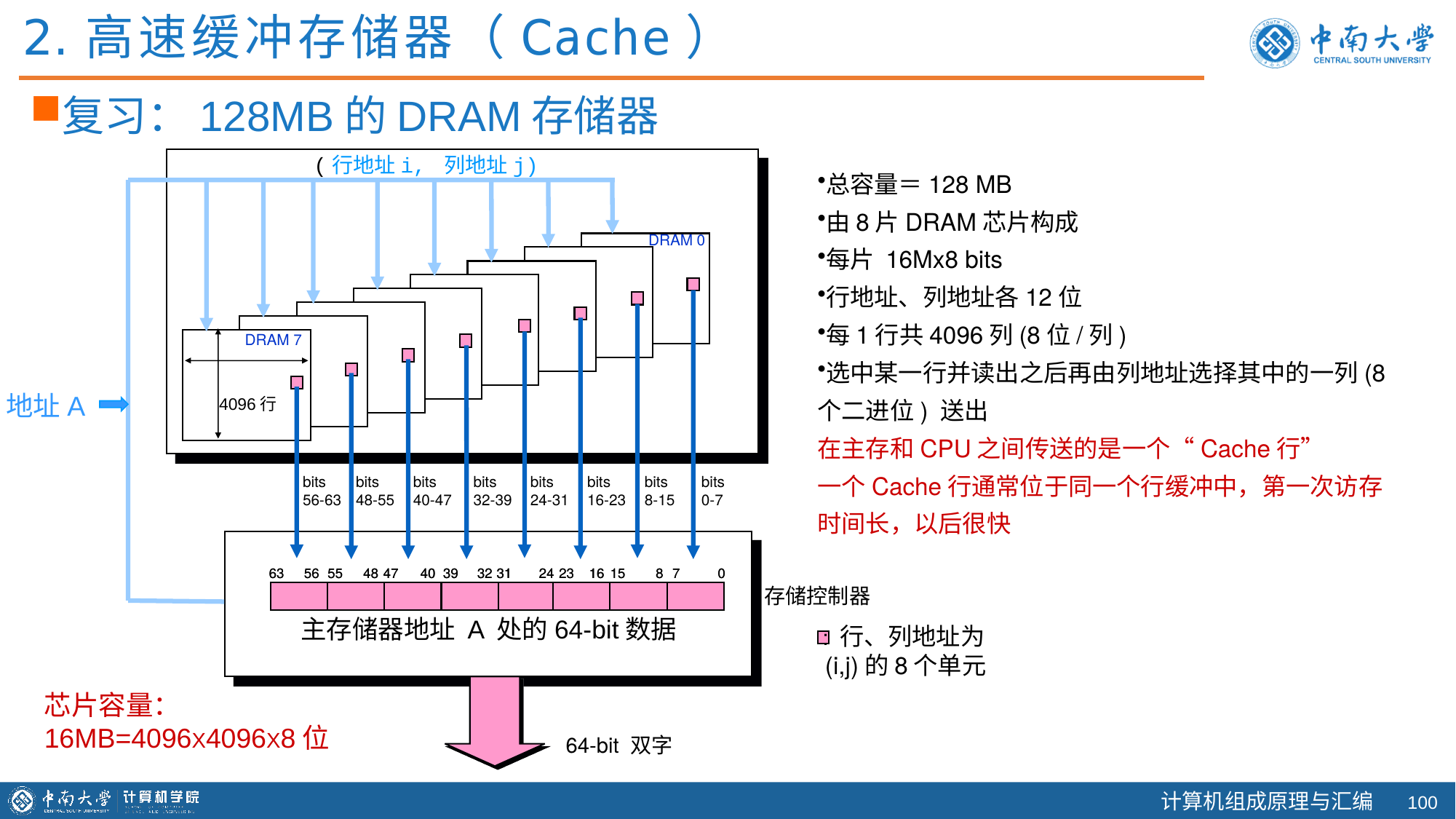

2.高速缓冲存储器（Cache）

复习：128MB的DRAM存储器
(行地址i, 列地址j)

DRAM 0

bits
56-63
bits
48-55
bits
40-47
bits
32-39
bits
24-31
bits
16-23
bits
8-15
bits
0-7

DRAM 7

地址A
4096行

63
56
55
48
47
40
39
32
31
24
23
16
15
8
7
0

63
56
55
48
47
40
39
32
31
24
23
16
15
8
7
0

主存储器地址 A 处的64-bit数据
存储控制器

64-bit 双字
总容量＝128 MB
由8片DRAM芯片构成
每片 16Mx8 bits
行地址、列地址各12位
每1行共4096列(8位/列)
选中某一行并读出之后再由列地址选择其中的一列(8个二进位) 送出
在主存和CPU之间传送的是一个“Cache行”
一个Cache行通常位于同一个行缓冲中，第一次访存时间长，以后很快
: 行、列地址为(i,j)的8个单元

芯片容量：16MB=4096X4096X8位
100